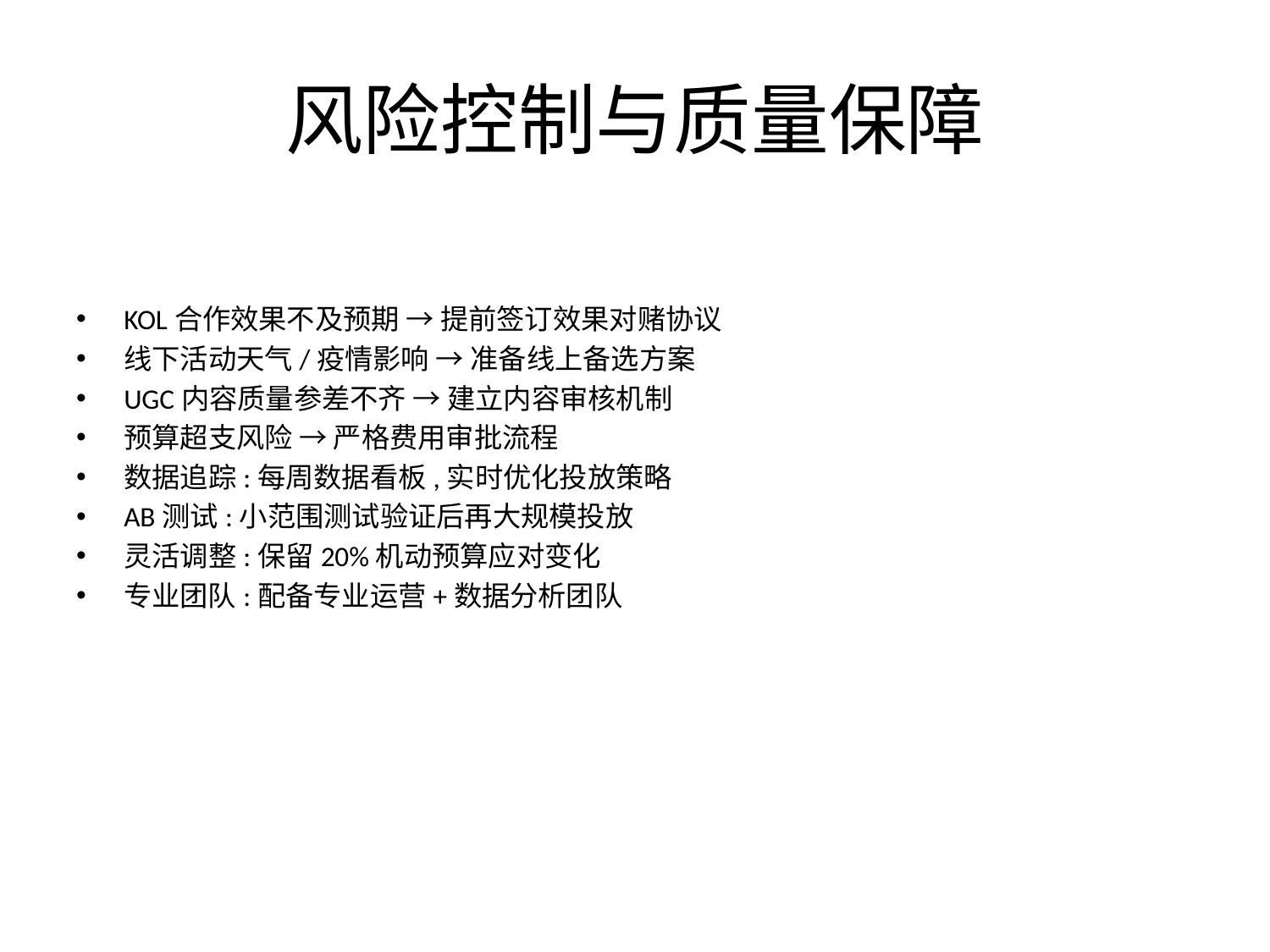

# 风险控制与质量保障

KOL合作效果不及预期 → 提前签订效果对赌协议
线下活动天气/疫情影响 → 准备线上备选方案
UGC内容质量参差不齐 → 建立内容审核机制
预算超支风险 → 严格费用审批流程
数据追踪:每周数据看板,实时优化投放策略
AB测试:小范围测试验证后再大规模投放
灵活调整:保留20%机动预算应对变化
专业团队:配备专业运营+数据分析团队